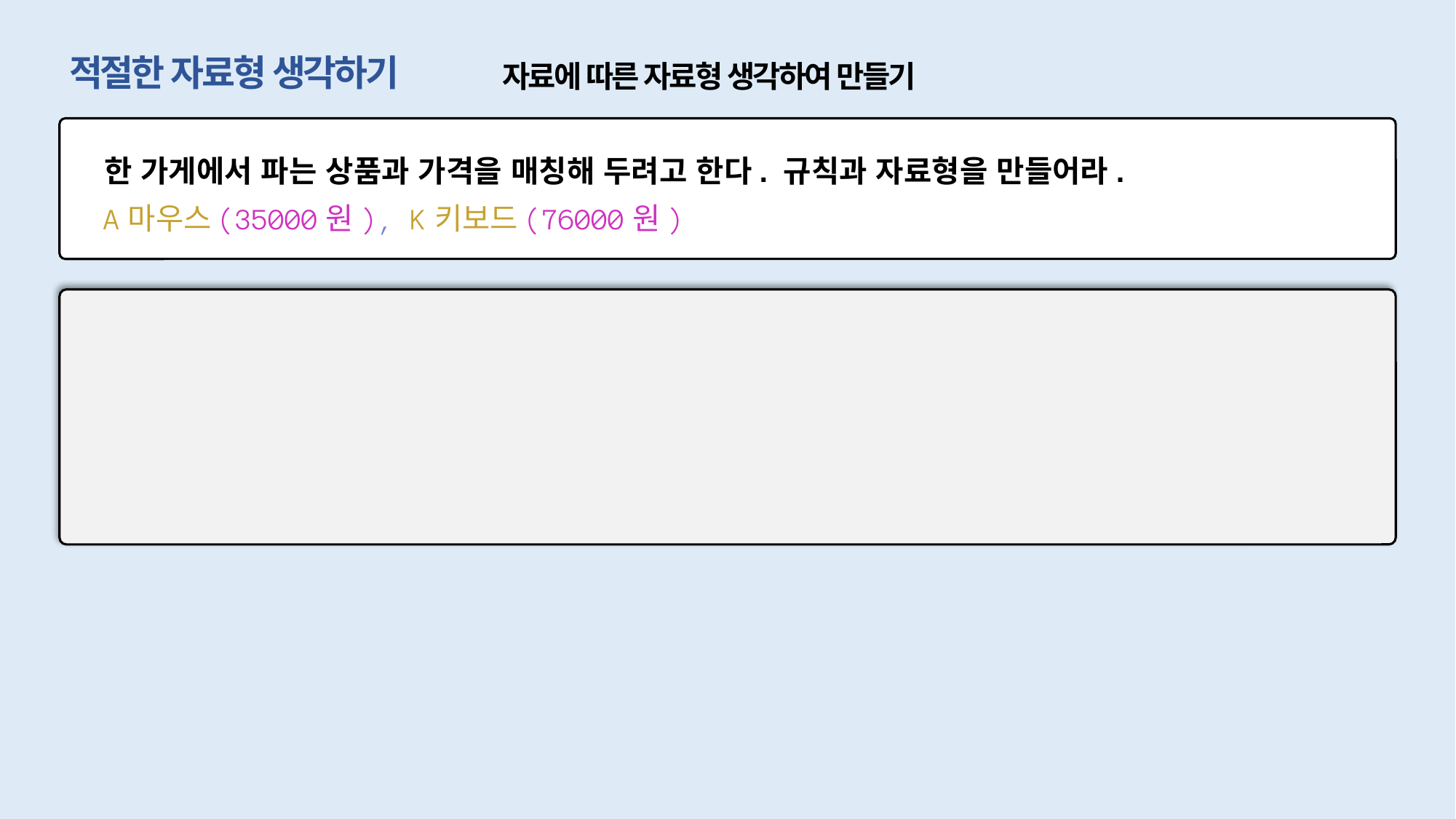

적절한 자료형 생각하기
자료에 따른 자료형 생각하여 만들기
한 가게에서 파는 상품과 가격을 매칭해 두려고 한다. 규칙과 자료형을 만들어라.
A마우스(35000원), K키보드(76000원)